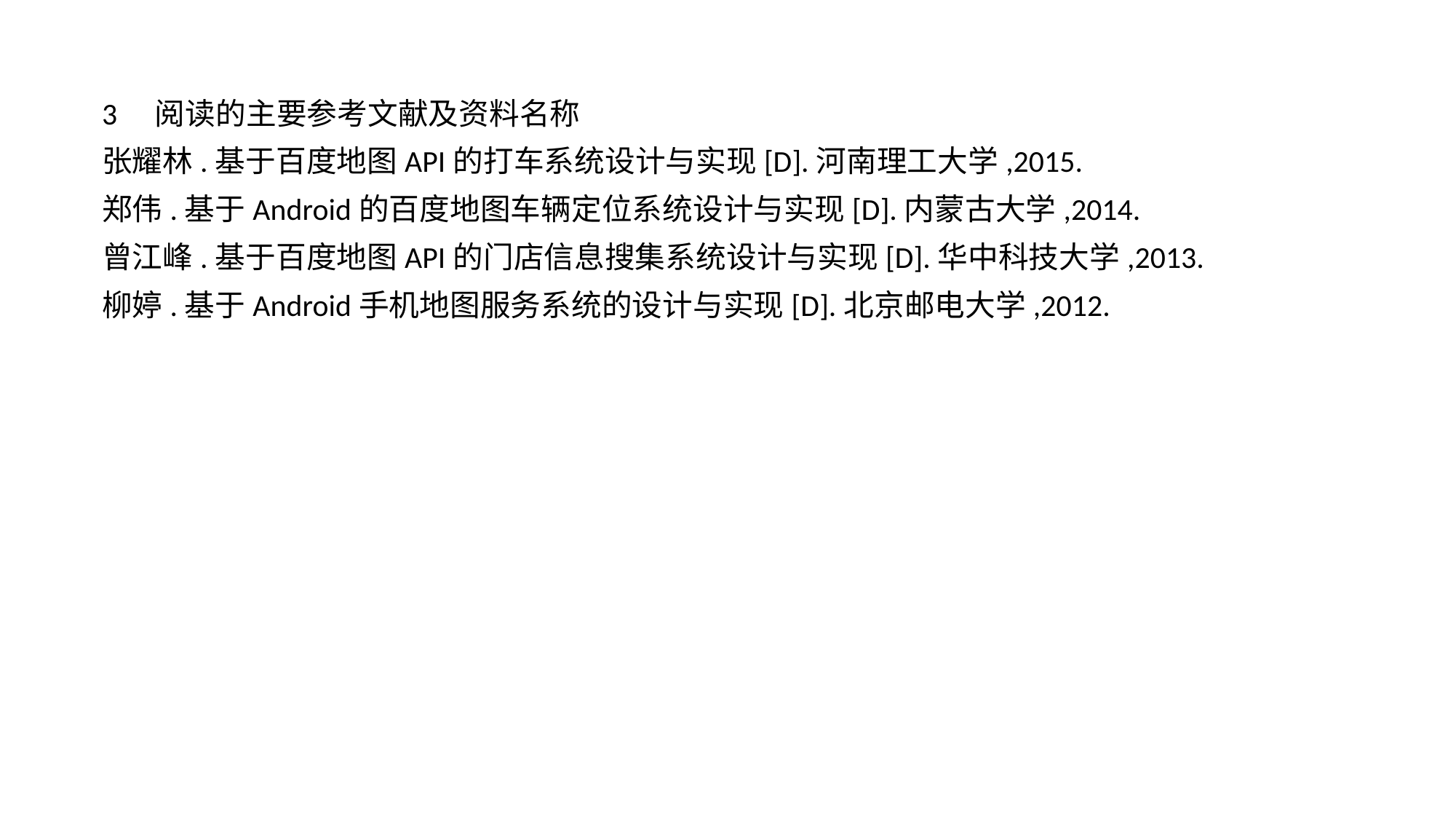

3　阅读的主要参考文献及资料名称
张耀林.基于百度地图API的打车系统设计与实现[D].河南理工大学,2015.
郑伟.基于Android的百度地图车辆定位系统设计与实现[D].内蒙古大学,2014.
曾江峰.基于百度地图API的门店信息搜集系统设计与实现[D].华中科技大学,2013.
柳婷.基于Android手机地图服务系统的设计与实现[D].北京邮电大学,2012.